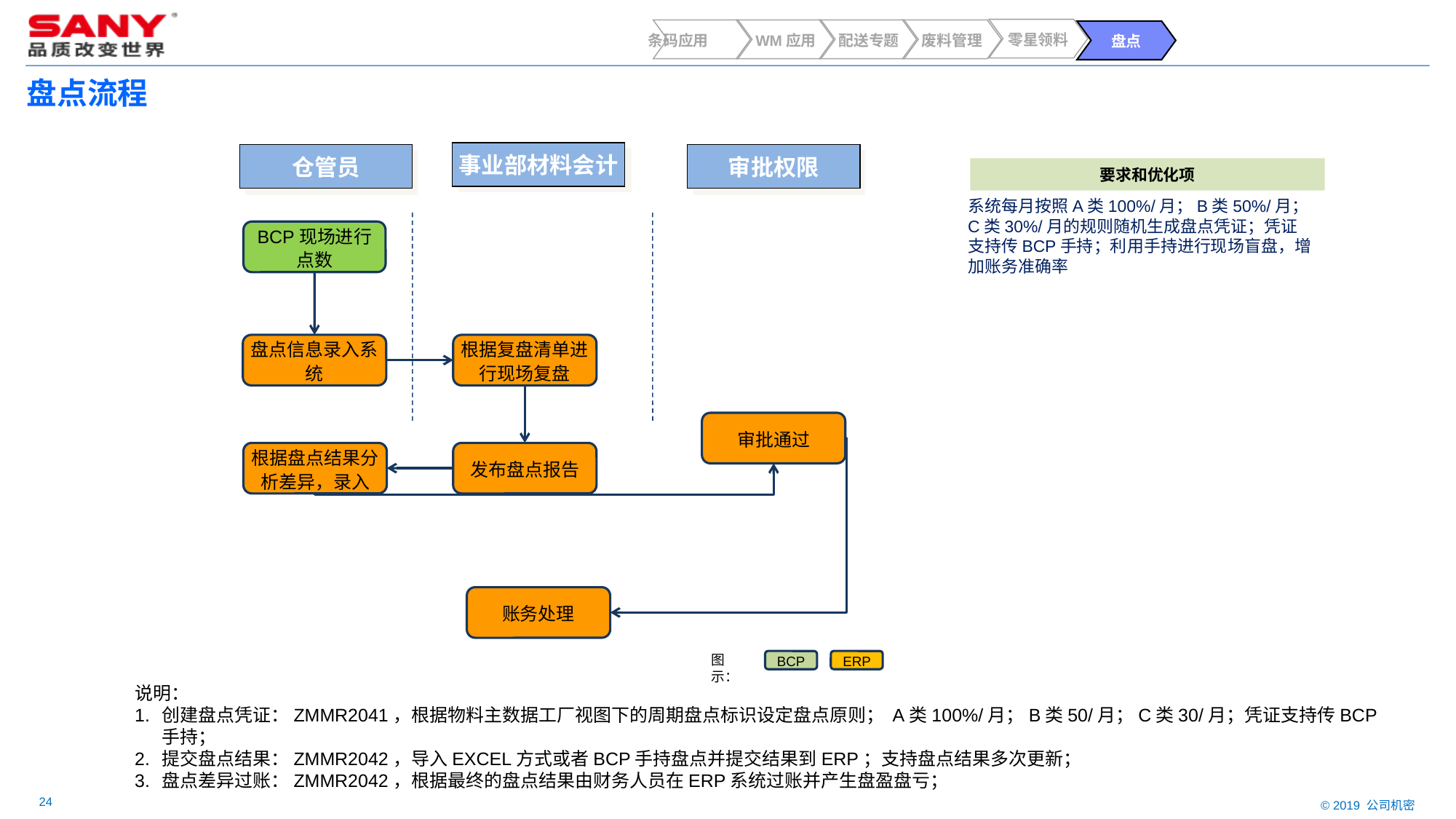

零星领料
条码应用
WM应用
配送专题
废料管理
盘点
# 盘点流程
事业部材料会计
仓管员
审批权限
要求和优化项
系统每月按照A类100%/月；B类50%/月；C类30%/月的规则随机生成盘点凭证；凭证支持传BCP手持；利用手持进行现场盲盘，增加账务准确率

BCP现场进行点数
根据复盘清单进行现场复盘
盘点信息录入系统
审批通过
根据盘点结果分析差异，录入
发布盘点报告
账务处理
图示：
BCP
ERP
说明：
创建盘点凭证：ZMMR2041，根据物料主数据工厂视图下的周期盘点标识设定盘点原则； A类100%/月；B类50/月；C类30/月；凭证支持传BCP手持；
提交盘点结果：ZMMR2042，导入EXCEL方式或者BCP手持盘点并提交结果到ERP；支持盘点结果多次更新；
盘点差异过账：ZMMR2042，根据最终的盘点结果由财务人员在ERP系统过账并产生盘盈盘亏；